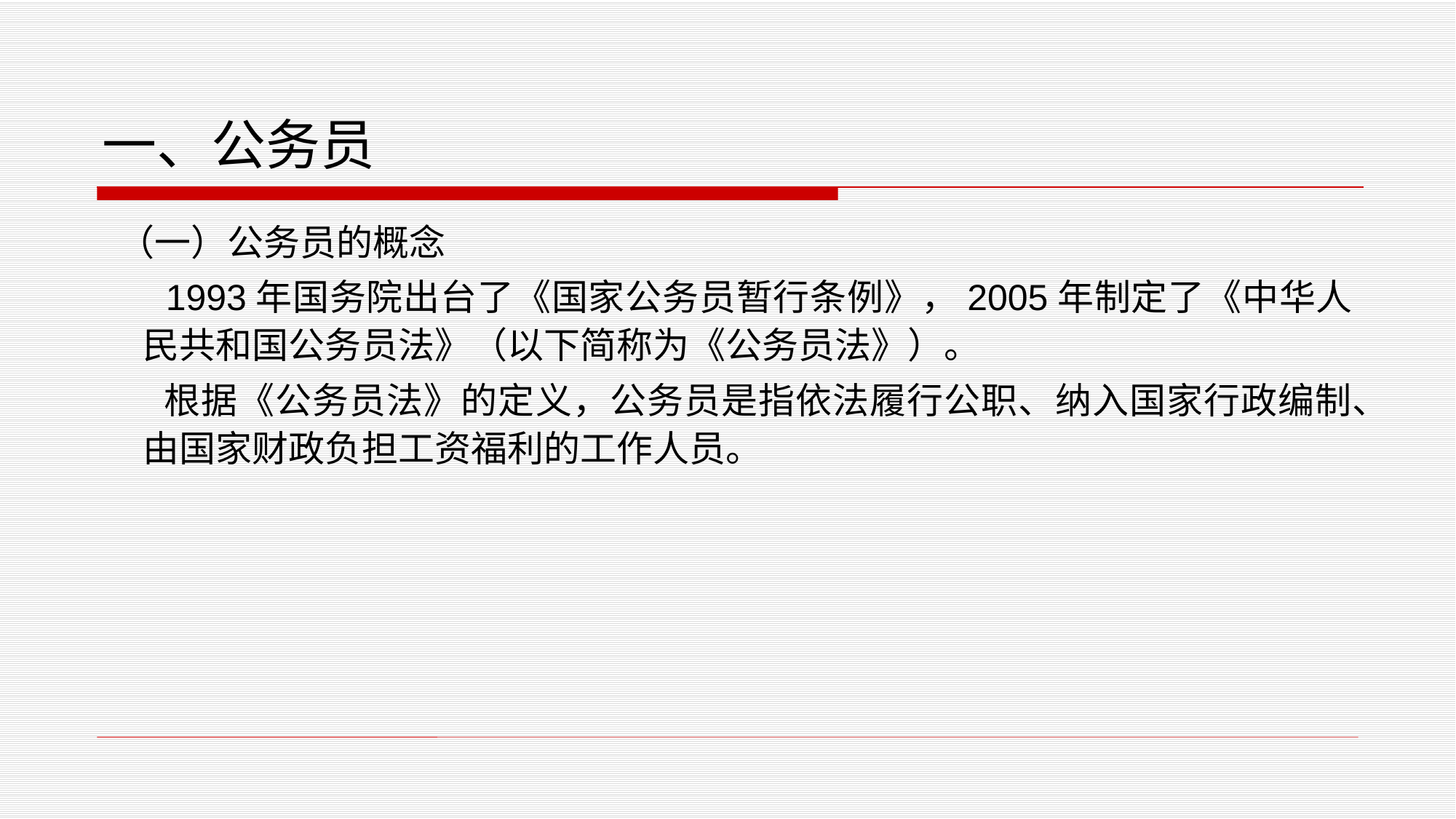

# 一、公务员
 （一）公务员的概念
      1993年国务院出台了《国家公务员暂行条例》，2005年制定了《中华人民共和国公务员法》（以下简称为《公务员法》）。
      根据《公务员法》的定义，公务员是指依法履行公职、纳入国家行政编制、由国家财政负担工资福利的工作人员。